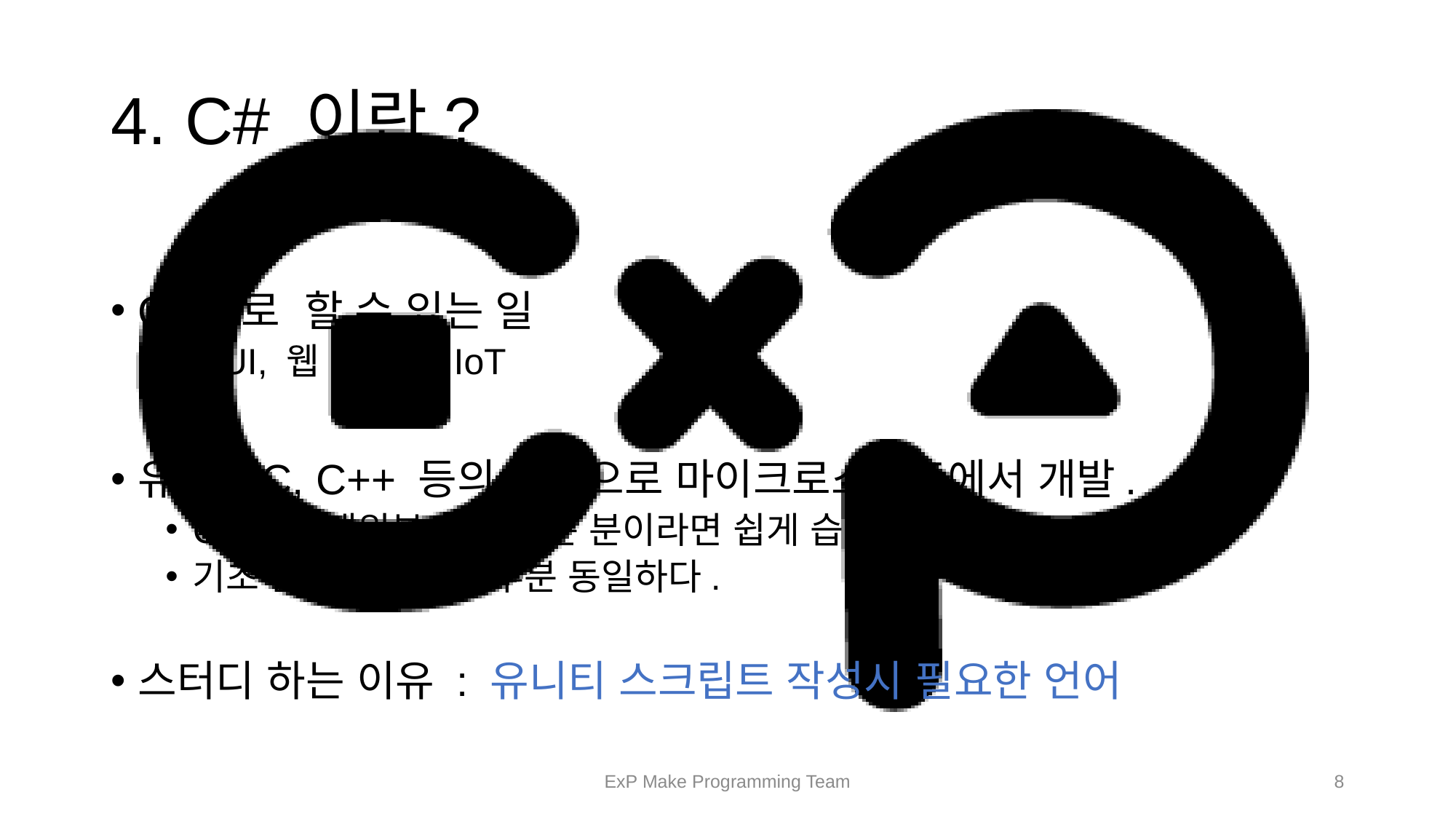

# 4. C# 이란?

C#으로  할 수 있는 일
GUI, 웹, 게임, IoT

유래 : C, C++ 등의 후속으로 마이크로소프트에서 개발.
C++ 을 배워본 적이 있는 분이라면 쉽게 습득 가능.
기초 문법은 거의 대부분 동일하다.

스터디 하는 이유 : 유니티 스크립트 작성시 필요한 언어

ExP Make Programming Team
8